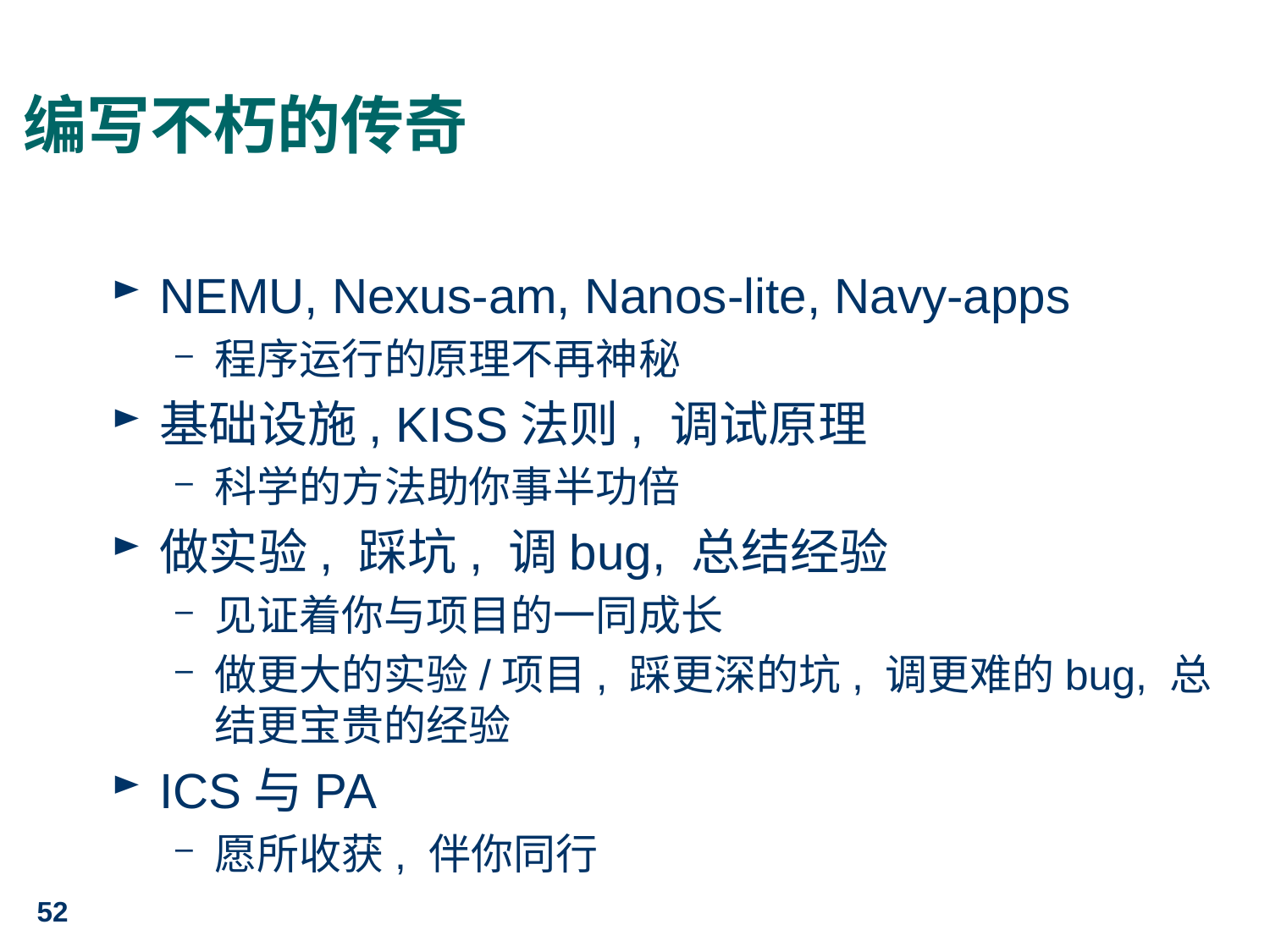

# 编写不朽的传奇
NEMU, Nexus-am, Nanos-lite, Navy-apps
程序运行的原理不再神秘
基础设施, KISS法则, 调试原理
科学的方法助你事半功倍
做实验, 踩坑, 调bug, 总结经验
见证着你与项目的一同成长
做更大的实验/项目, 踩更深的坑, 调更难的bug, 总结更宝贵的经验
ICS与PA
愿所收获, 伴你同行
52